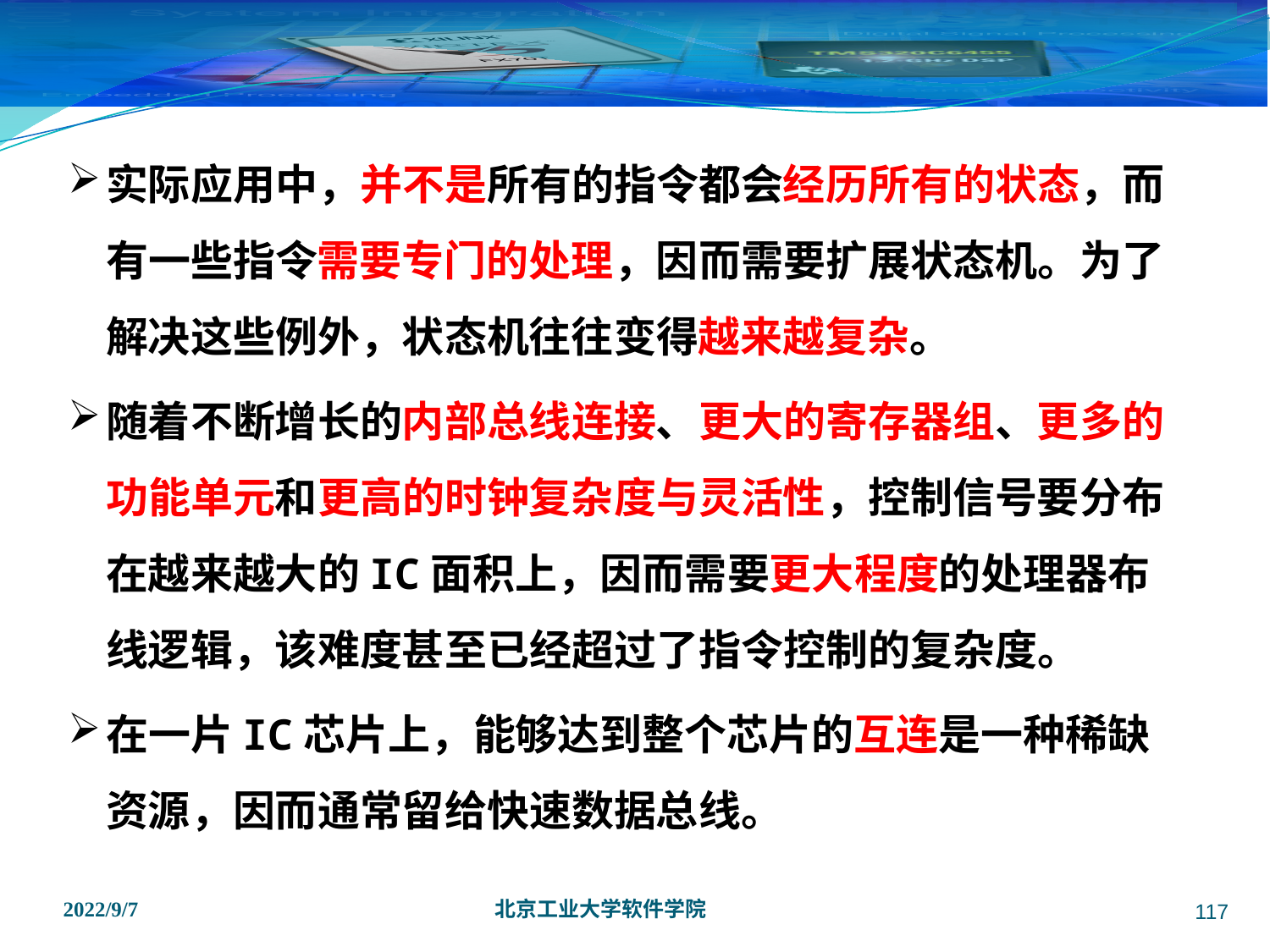

实际应用中，并不是所有的指令都会经历所有的状态，而有一些指令需要专门的处理，因而需要扩展状态机。为了解决这些例外，状态机往往变得越来越复杂。
随着不断增长的内部总线连接、更大的寄存器组、更多的功能单元和更高的时钟复杂度与灵活性，控制信号要分布在越来越大的IC面积上，因而需要更大程度的处理器布线逻辑，该难度甚至已经超过了指令控制的复杂度。
在一片IC芯片上，能够达到整个芯片的互连是一种稀缺资源，因而通常留给快速数据总线。